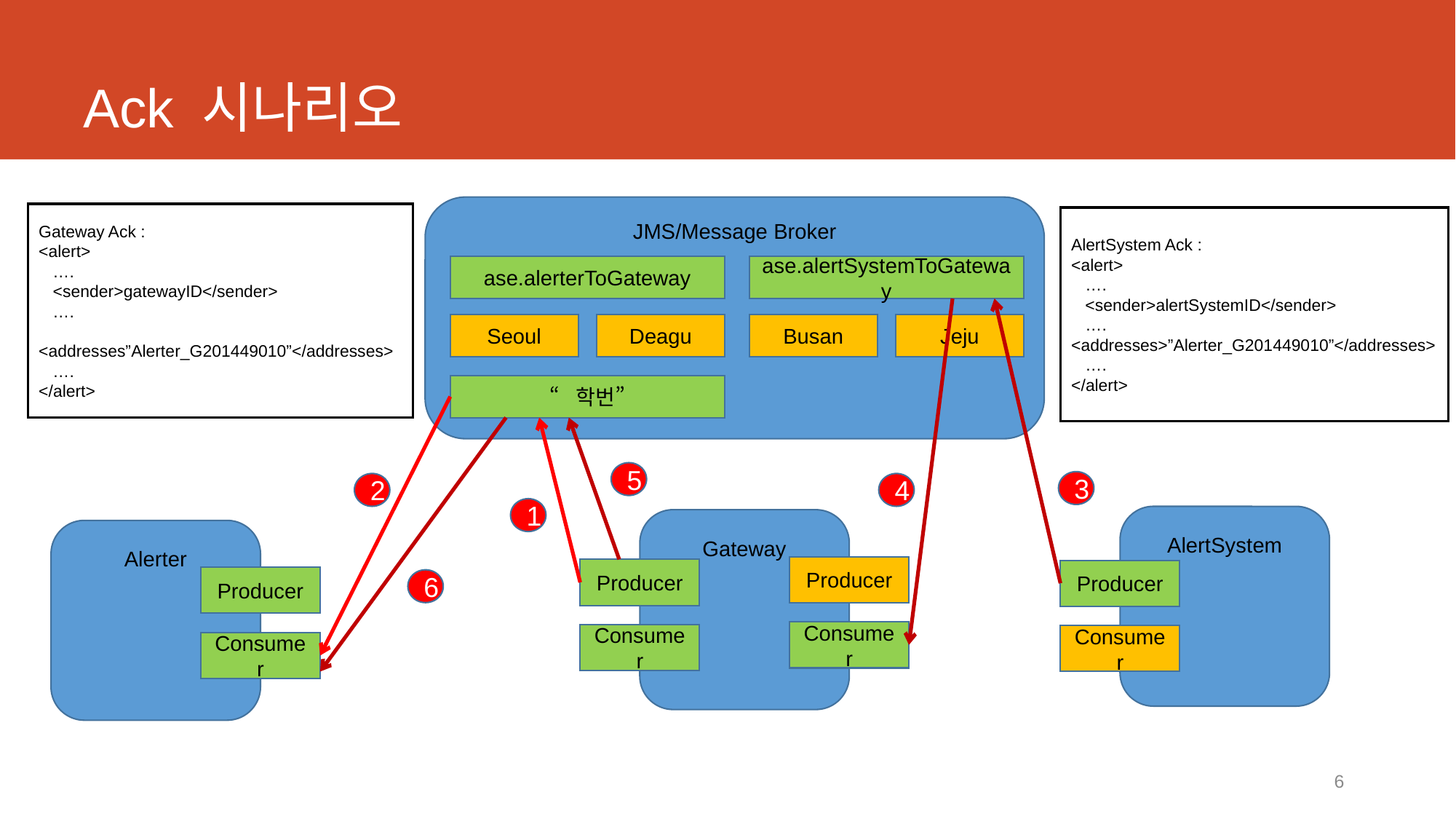

# Ack 시나리오
JMS/Message Broker

ase.alerterToGateway
ase.alertSystemToGateway
Seoul
Deagu
Busan
Jeju
“학번”
Gateway Ack :
<alert>
   ….
   <sender>gatewayID</sender>
   ….
   <addresses”Alerter_G201449010”</addresses>
   ….
</alert>
AlertSystem Ack :
<alert>
   ….
   <sender>alertSystemID</sender>
   ….      <addresses>”Alerter_G201449010”</addresses>
   ….
</alert>
5
3
2
4
1
AlertSystem

Producer
Consumer
Gateway

Producer
Consumer
Producer
Consumer
Alerter

Producer
Consumer
6
6